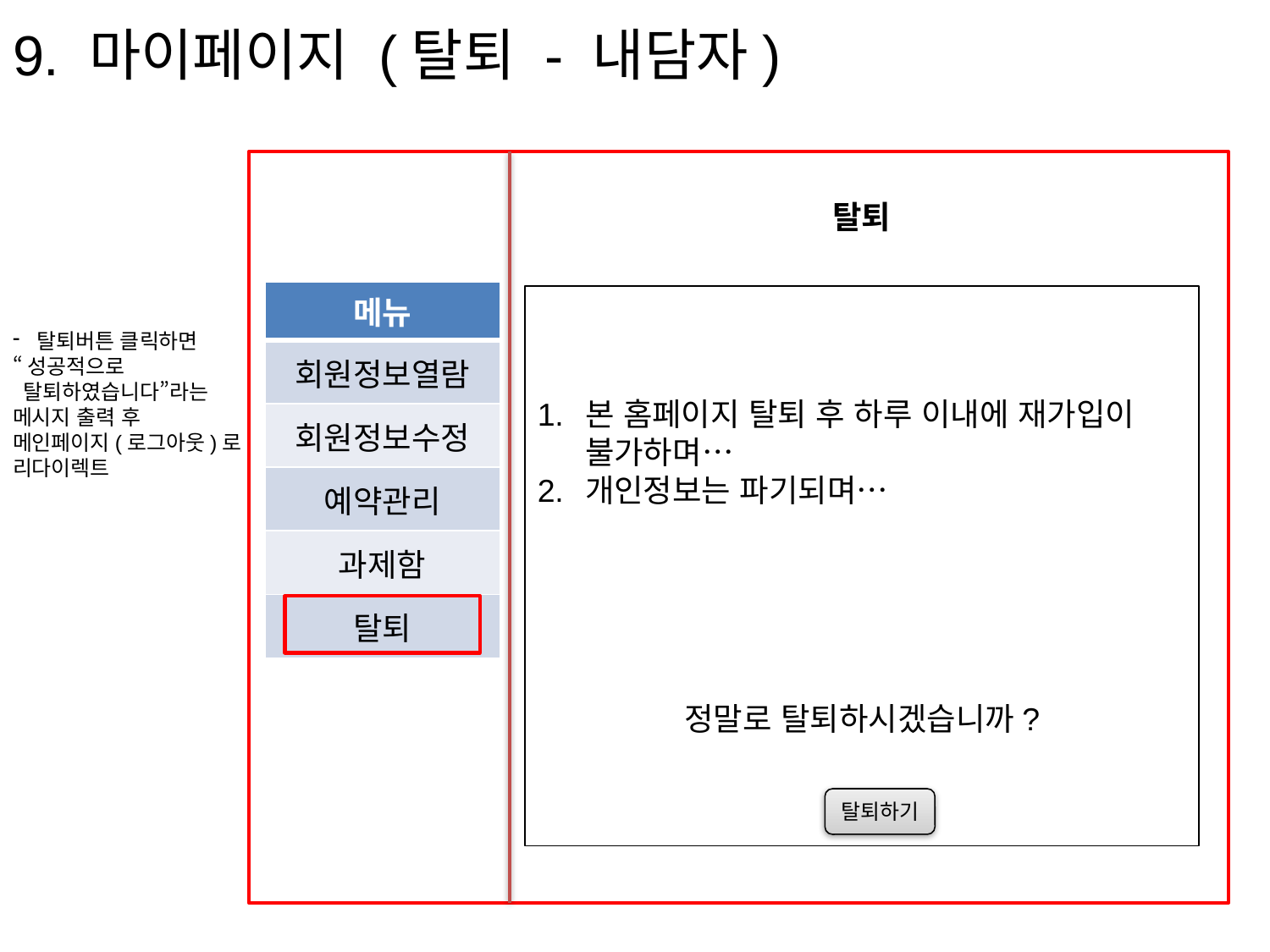

9. 마이페이지 (탈퇴 - 내담자)

탈퇴
| 메뉴 |
| --- |
| 회원정보열람 |
| 회원정보수정 |
| 예약관리 |
| 과제함 |
| 탈퇴 |
본 홈페이지 탈퇴 후 하루 이내에 재가입이 불가하며…
개인정보는 파기되며…

정말로 탈퇴하시겠습니까?
탈퇴버튼 클릭하면
“성공적으로
 탈퇴하였습니다”라는
메시지 출력 후
메인페이지(로그아웃)로
리다이렉트

탈퇴하기